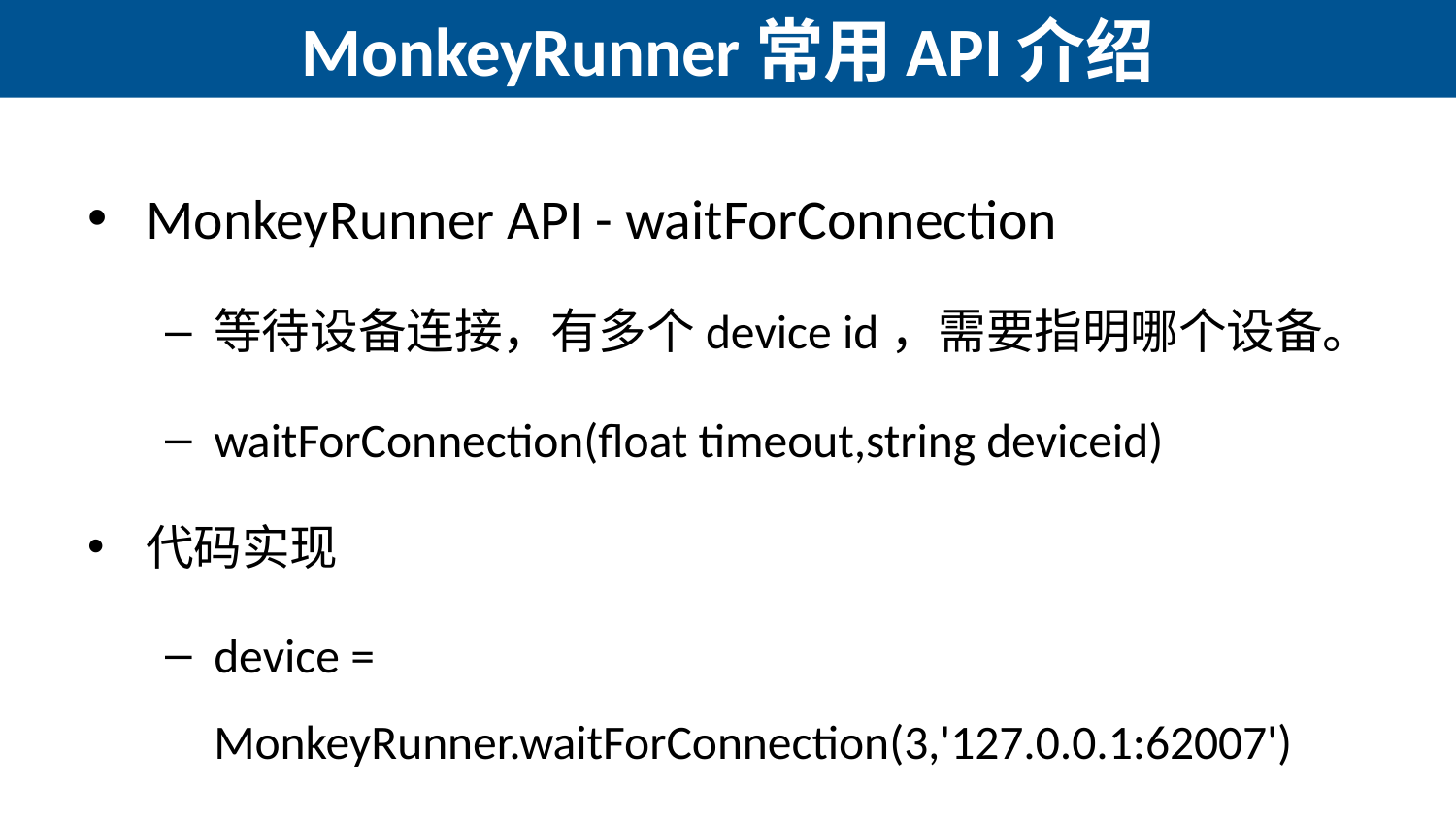

# MonkeyRunner常用API介绍
MonkeyRunner API - waitForConnection
等待设备连接，有多个device id，需要指明哪个设备。
waitForConnection(float timeout,string deviceid)
代码实现
device = MonkeyRunner.waitForConnection(3,'127.0.0.1:62007')